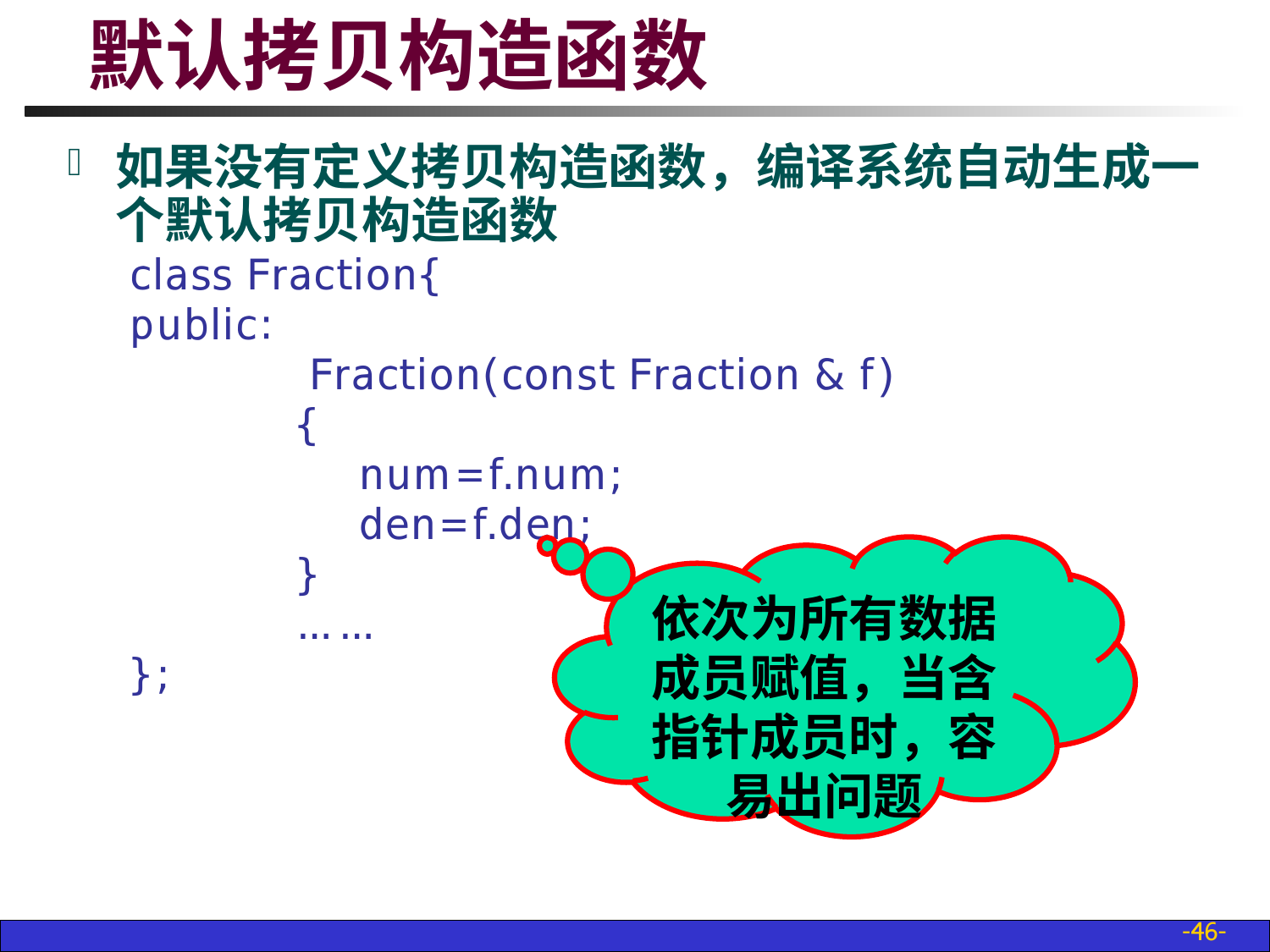

# 默认拷贝构造函数
如果没有定义拷贝构造函数，编译系统自动生成一个默认拷贝构造函数
class Fraction{
public:
		 Fraction(const Fraction & f)
		{
		     num=f.num;
		     den=f.den;
		}
		……
};
依次为所有数据成员赋值，当含指针成员时，容易出问题
-46-